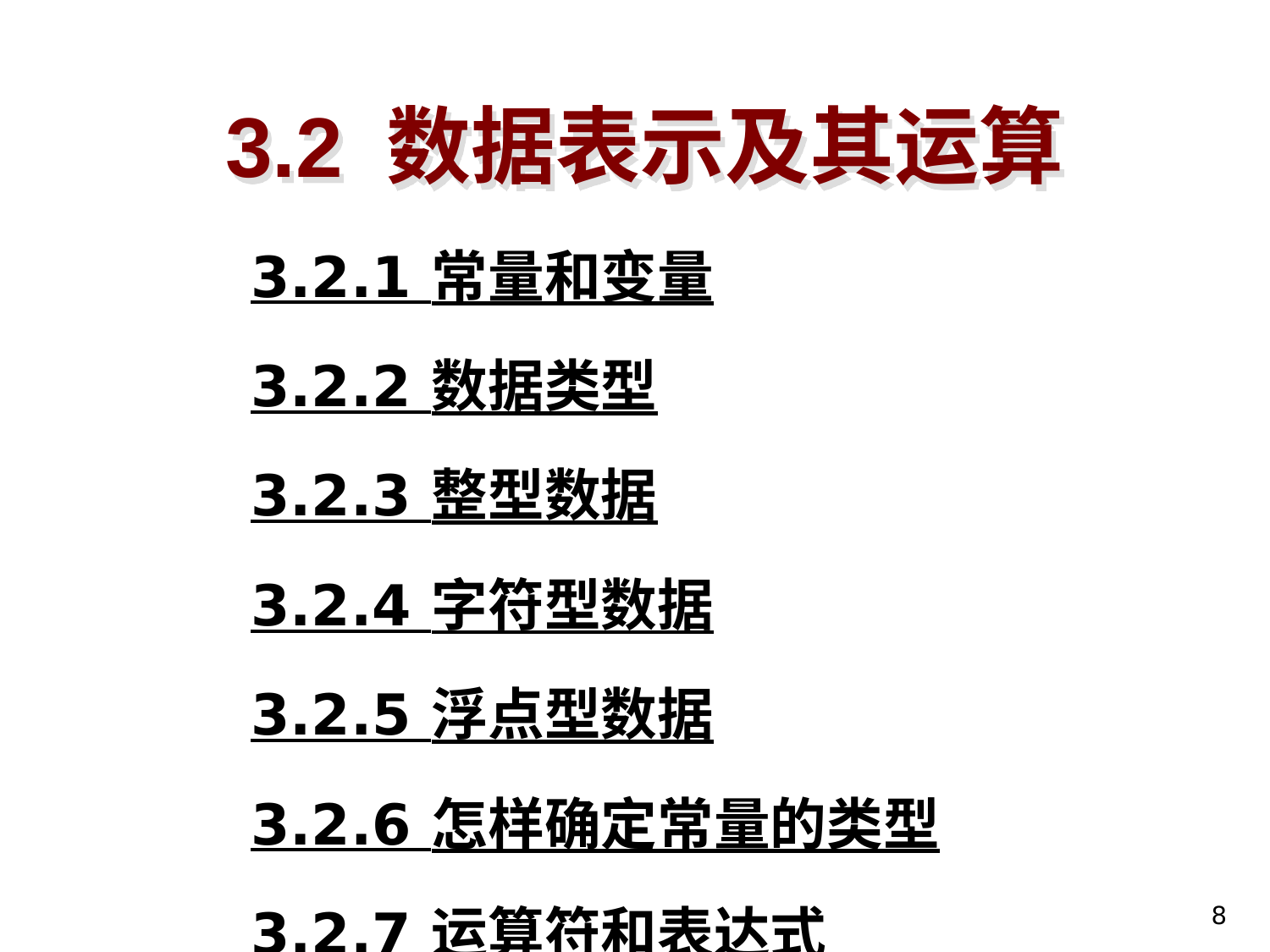

# 3.2 数据表示及其运算
3.2.1 常量和变量
3.2.2 数据类型
3.2.3 整型数据
3.2.4 字符型数据
3.2.5 浮点型数据
3.2.6 怎样确定常量的类型
3.2.7 运算符和表达式
8